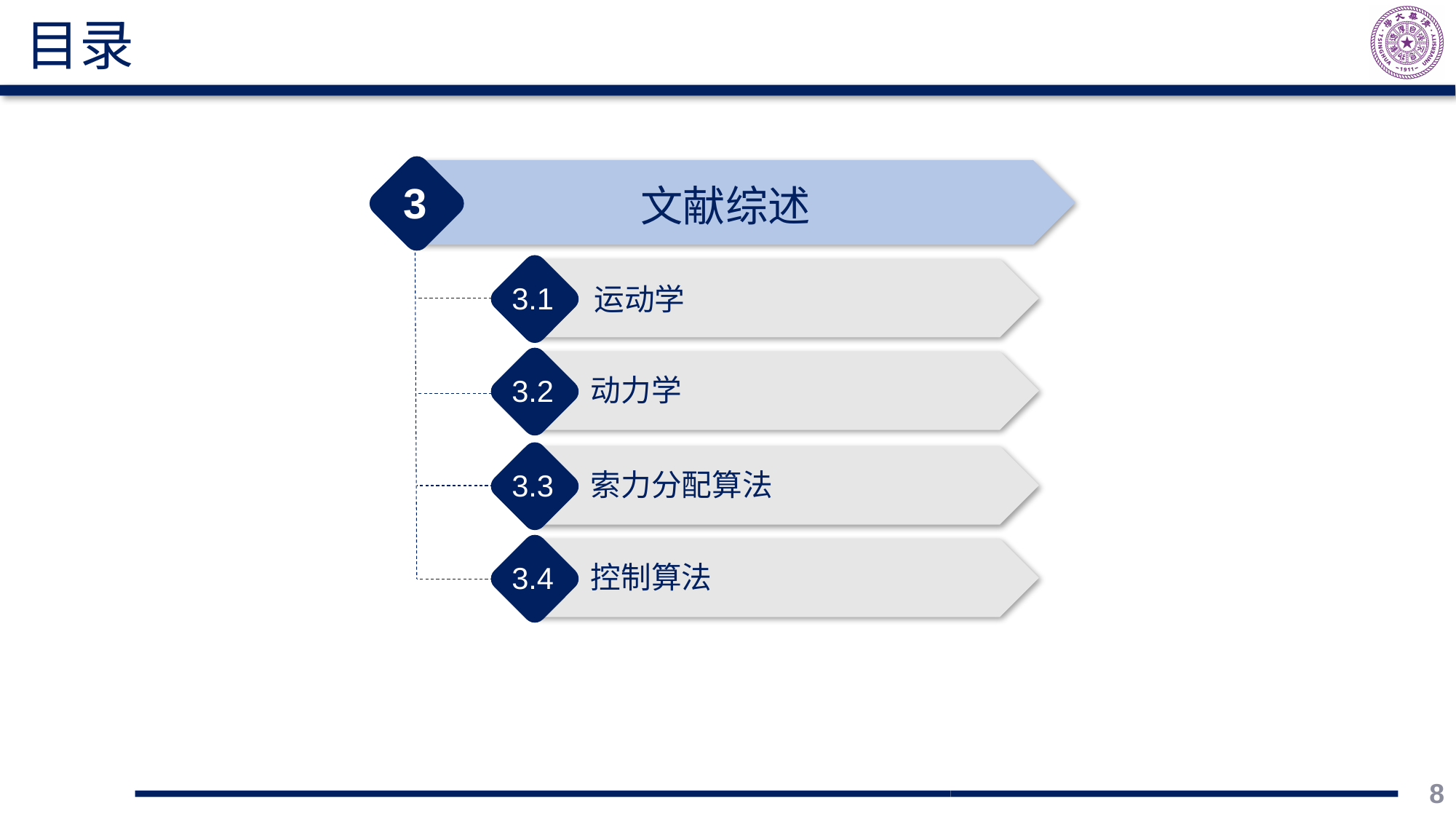

3
文献综述

3.1
运动学

动力学
3.2

索力分配算法
3.3

控制算法
3.4
8